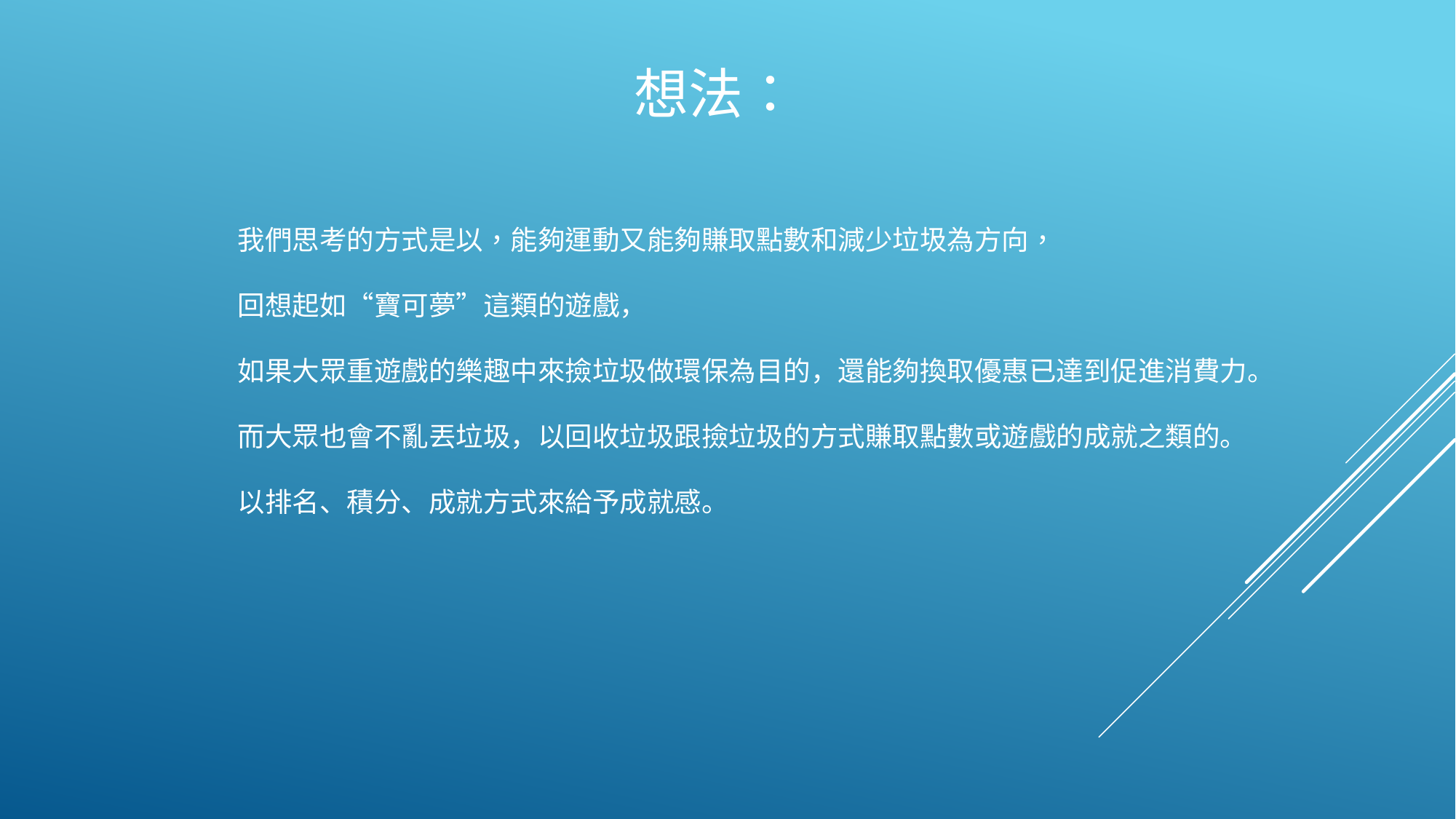

# 想法：
我們思考的方式是以，能夠運動又能夠賺取點數和減少垃圾為方向，

回想起如“寶可夢”這類的遊戲，

如果大眾重遊戲的樂趣中來撿垃圾做環保為目的，還能夠換取優惠已達到促進消費力。

而大眾也會不亂丟垃圾，以回收垃圾跟撿垃圾的方式賺取點數或遊戲的成就之類的。

以排名、積分、成就方式來給予成就感。